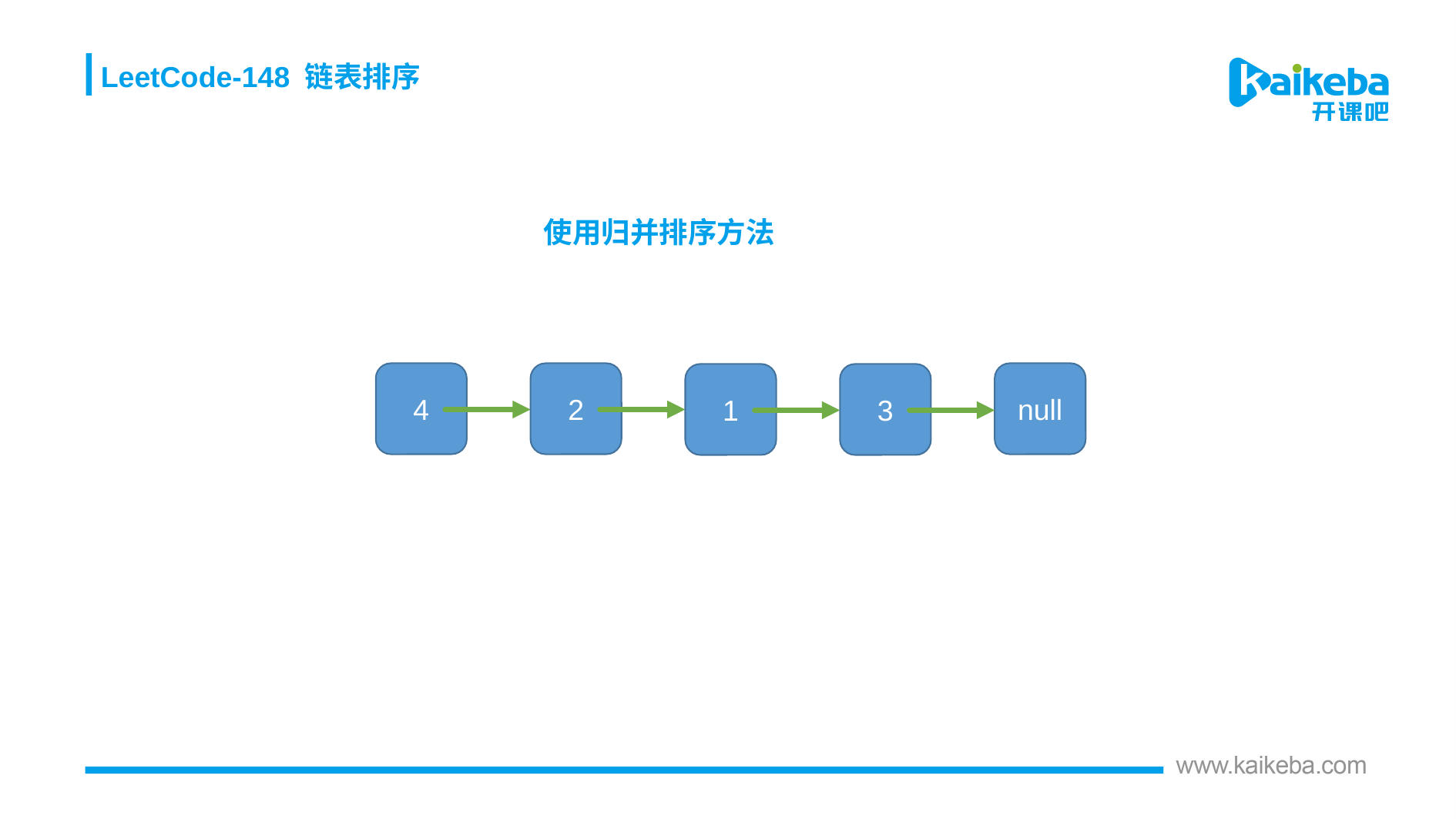

LeetCode-148 链表排序
使用归并排序方法
4
2
null
1
3